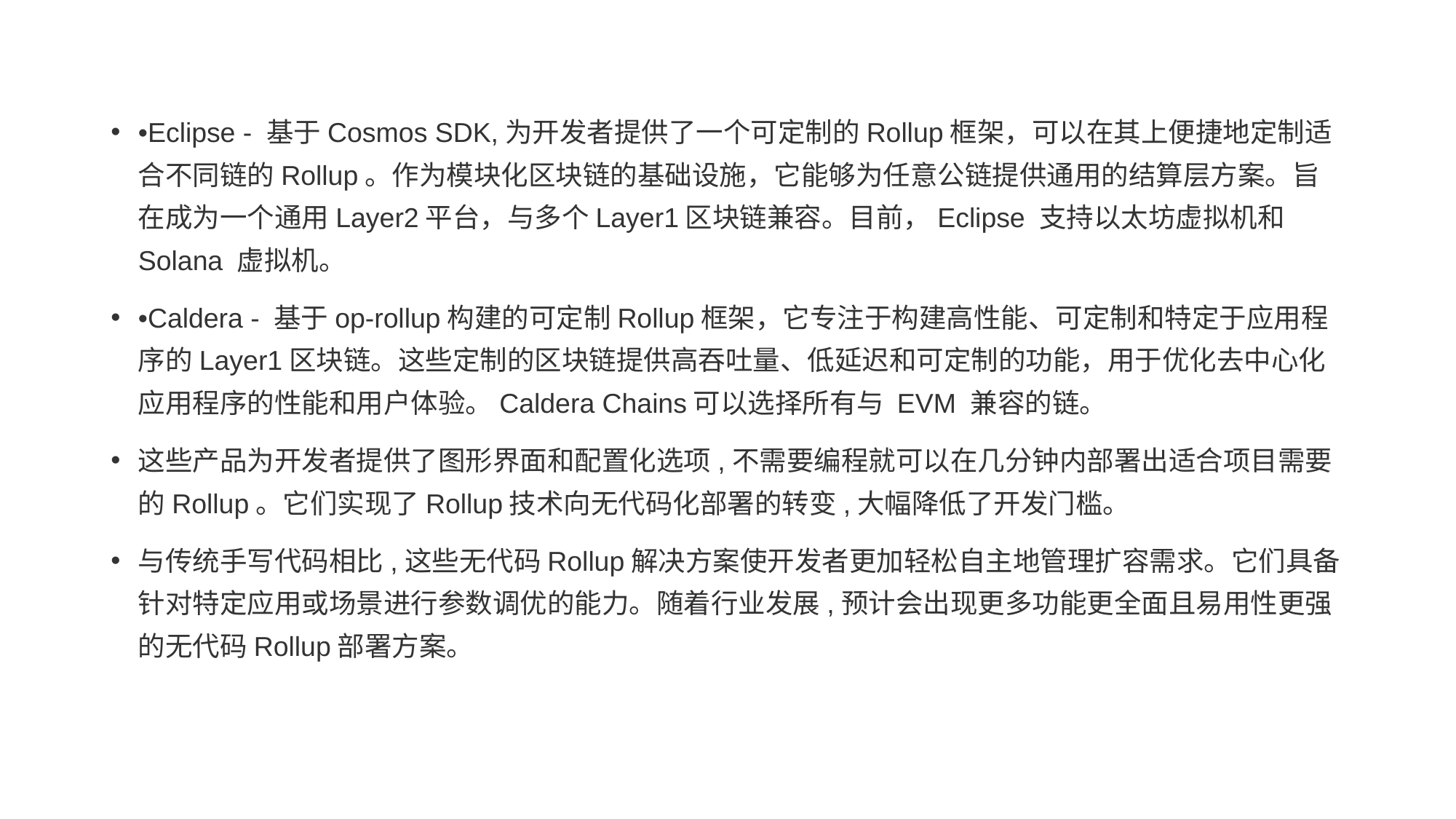

•Eclipse - 基于Cosmos SDK,为开发者提供了一个可定制的Rollup框架，可以在其上便捷地定制适合不同链的Rollup。作为模块化区块链的基础设施，它能够为任意公链提供通用的结算层方案。旨在成为一个通用Layer2平台，与多个Layer1区块链兼容。目前，Eclipse 支持以太坊虚拟机和Solana 虚拟机。
•Caldera - 基于op-rollup构建的可定制Rollup框架，它专注于构建高性能、可定制和特定于应用程序的Layer1区块链。这些定制的区块链提供高吞吐量、低延迟和可定制的功能，用于优化去中心化应用程序的性能和用户体验。Caldera Chains可以选择所有与 EVM 兼容的链。
这些产品为开发者提供了图形界面和配置化选项,不需要编程就可以在几分钟内部署出适合项目需要的Rollup。它们实现了Rollup技术向无代码化部署的转变,大幅降低了开发门槛。
与传统手写代码相比,这些无代码Rollup解决方案使开发者更加轻松自主地管理扩容需求。它们具备针对特定应用或场景进行参数调优的能力。随着行业发展,预计会出现更多功能更全面且易用性更强的无代码Rollup部署方案。